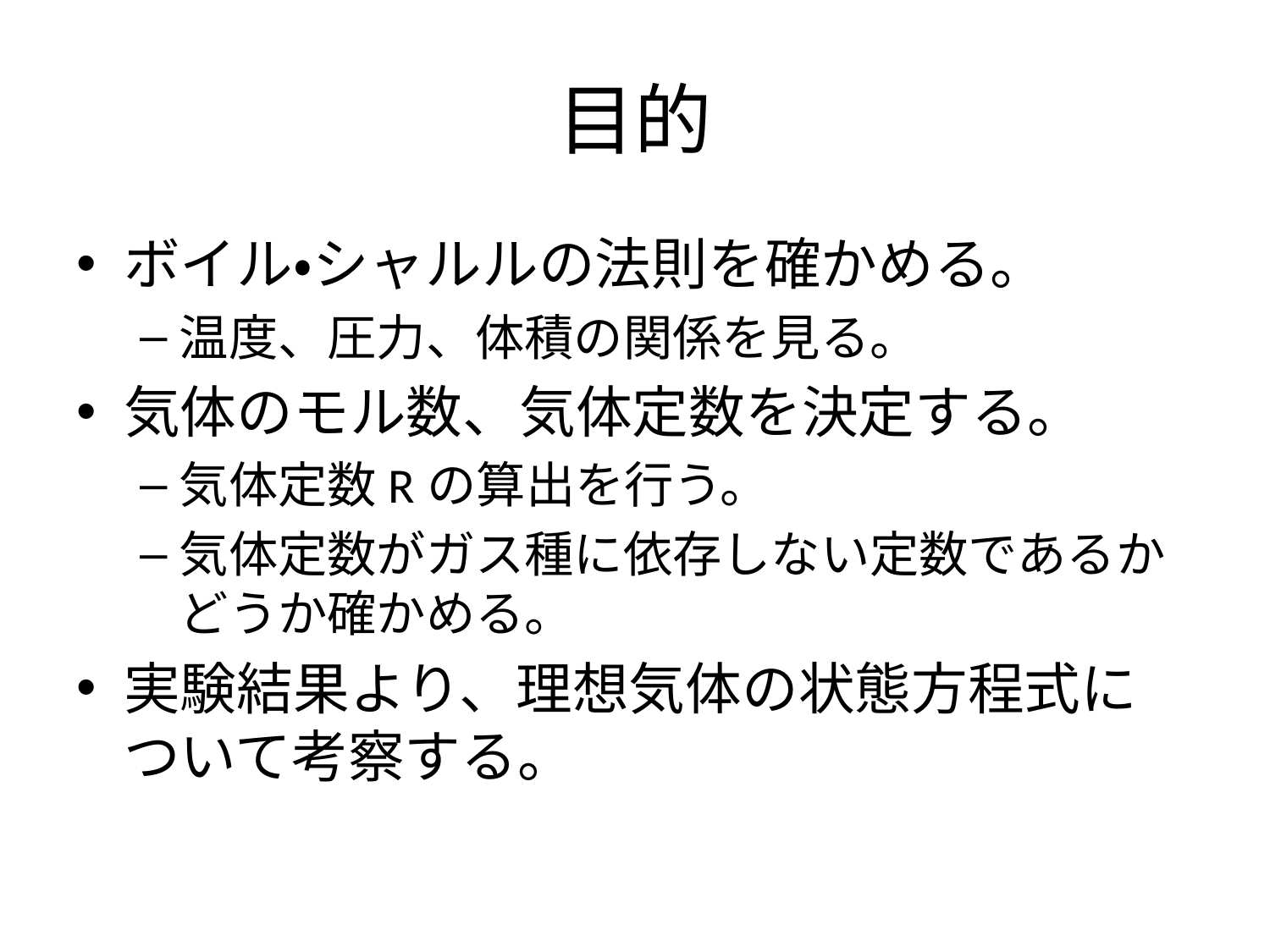

# 目的
ボイル・シャルルの法則を確かめる。
温度、圧力、体積の関係を見る。
気体のモル数、気体定数を決定する。
気体定数Rの算出を行う。
気体定数がガス種に依存しない定数であるかどうか確かめる。
実験結果より、理想気体の状態方程式について考察する。